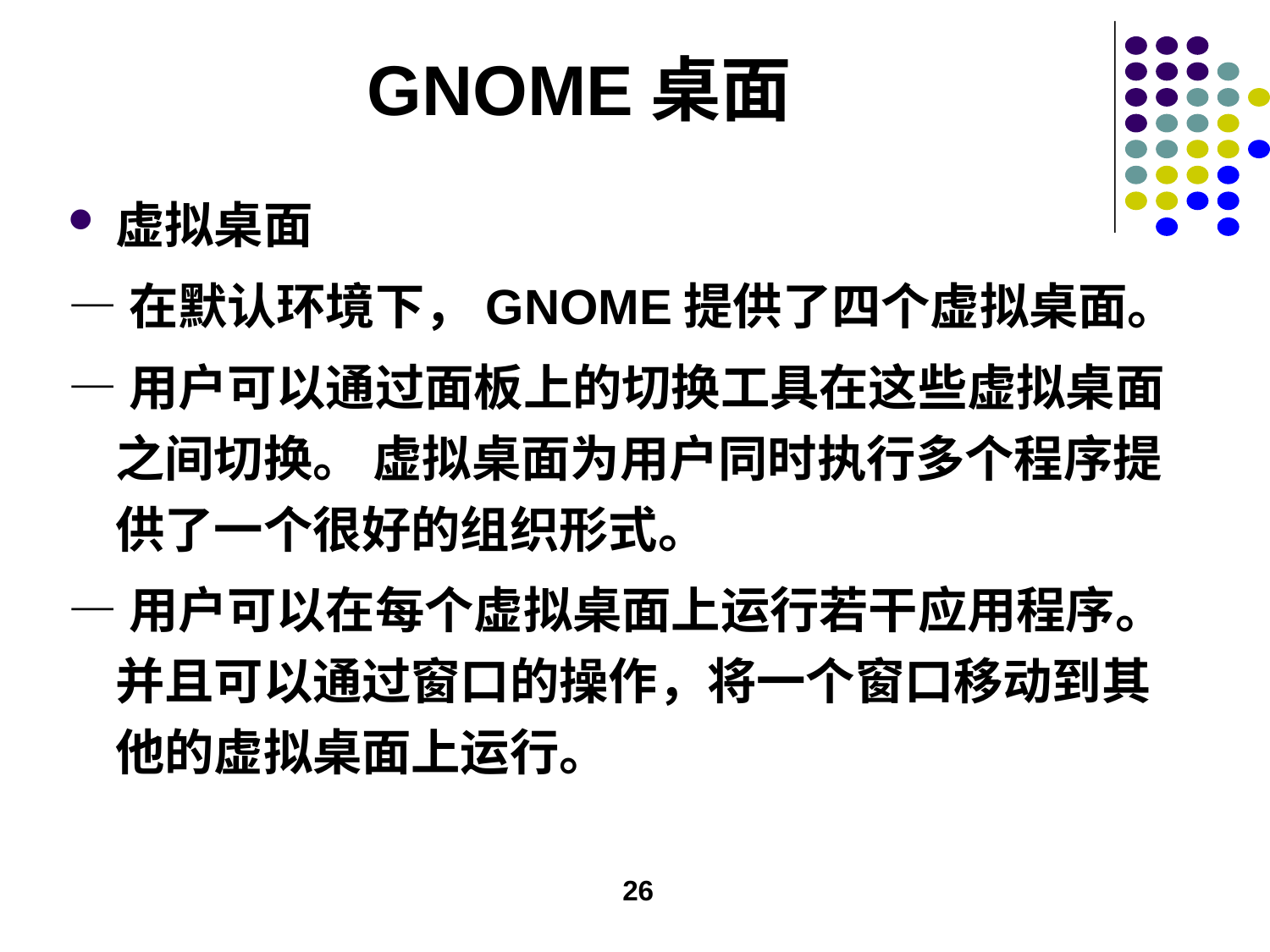

# GNOME桌面
虚拟桌面
—在默认环境下，GNOME提供了四个虚拟桌面。
—用户可以通过面板上的切换工具在这些虚拟桌面之间切换。 虚拟桌面为用户同时执行多个程序提供了一个很好的组织形式。
—用户可以在每个虚拟桌面上运行若干应用程序。 并且可以通过窗口的操作，将一个窗口移动到其他的虚拟桌面上运行。
26